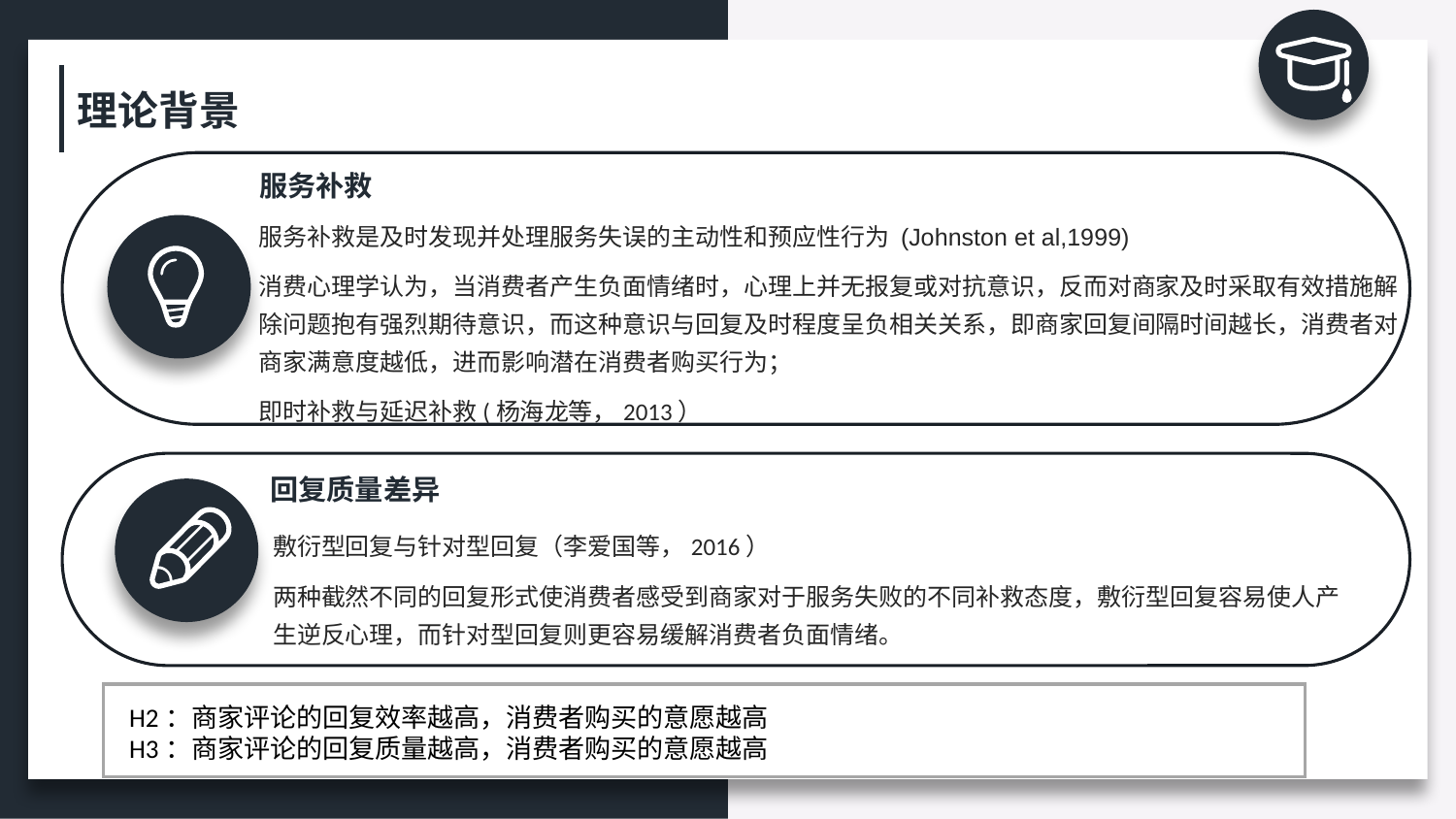

理论背景

服务补救
服务补救是及时发现并处理服务失误的主动性和预应性行为 (Johnston et al,1999)
消费心理学认为，当消费者产生负面情绪时，心理上并无报复或对抗意识，反而对商家及时采取有效措施解除问题抱有强烈期待意识，而这种意识与回复及时程度呈负相关关系，即商家回复间隔时间越长，消费者对商家满意度越低，进而影响潜在消费者购买行为；
即时补救与延迟补救(杨海龙等，2013）

回复质量差异

敷衍型回复与针对型回复（李爱国等，2016）
两种截然不同的回复形式使消费者感受到商家对于服务失败的不同补救态度，敷衍型回复容易使人产生逆反心理，而针对型回复则更容易缓解消费者负面情绪。

H2：商家评论的回复效率越高，消费者购买的意愿越高
H3：商家评论的回复质量越高，消费者购买的意愿越高